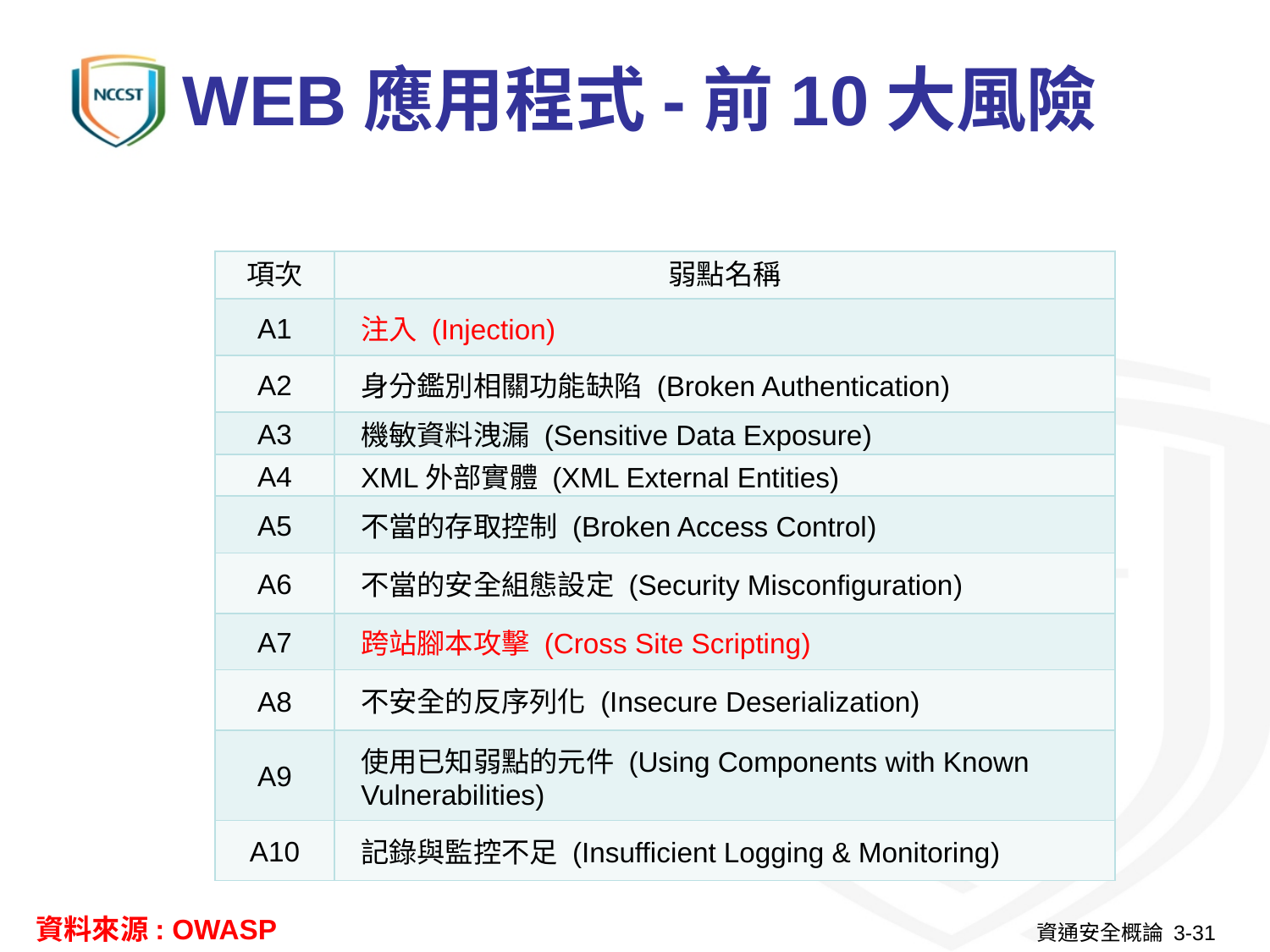

# WEB應用程式-前10大風險

| 項次 | 弱點名稱 |
| --- | --- |
| A1 | 注入 (Injection) |
| A2 | 身分鑑別相關功能缺陷 (Broken Authentication) |
| A3 | 機敏資料洩漏 (Sensitive Data Exposure) |
| A4 | XML外部實體 (XML External Entities) |
| A5 | 不當的存取控制 (Broken Access Control) |
| A6 | 不當的安全組態設定 (Security Misconfiguration) |
| A7 | 跨站腳本攻擊 (Cross Site Scripting) |
| A8 | 不安全的反序列化 (Insecure Deserialization) |
| A9 | 使用已知弱點的元件 (Using Components with Known Vulnerabilities) |
| A10 | 記錄與監控不足 (Insufficient Logging & Monitoring) |
資料來源: OWASP